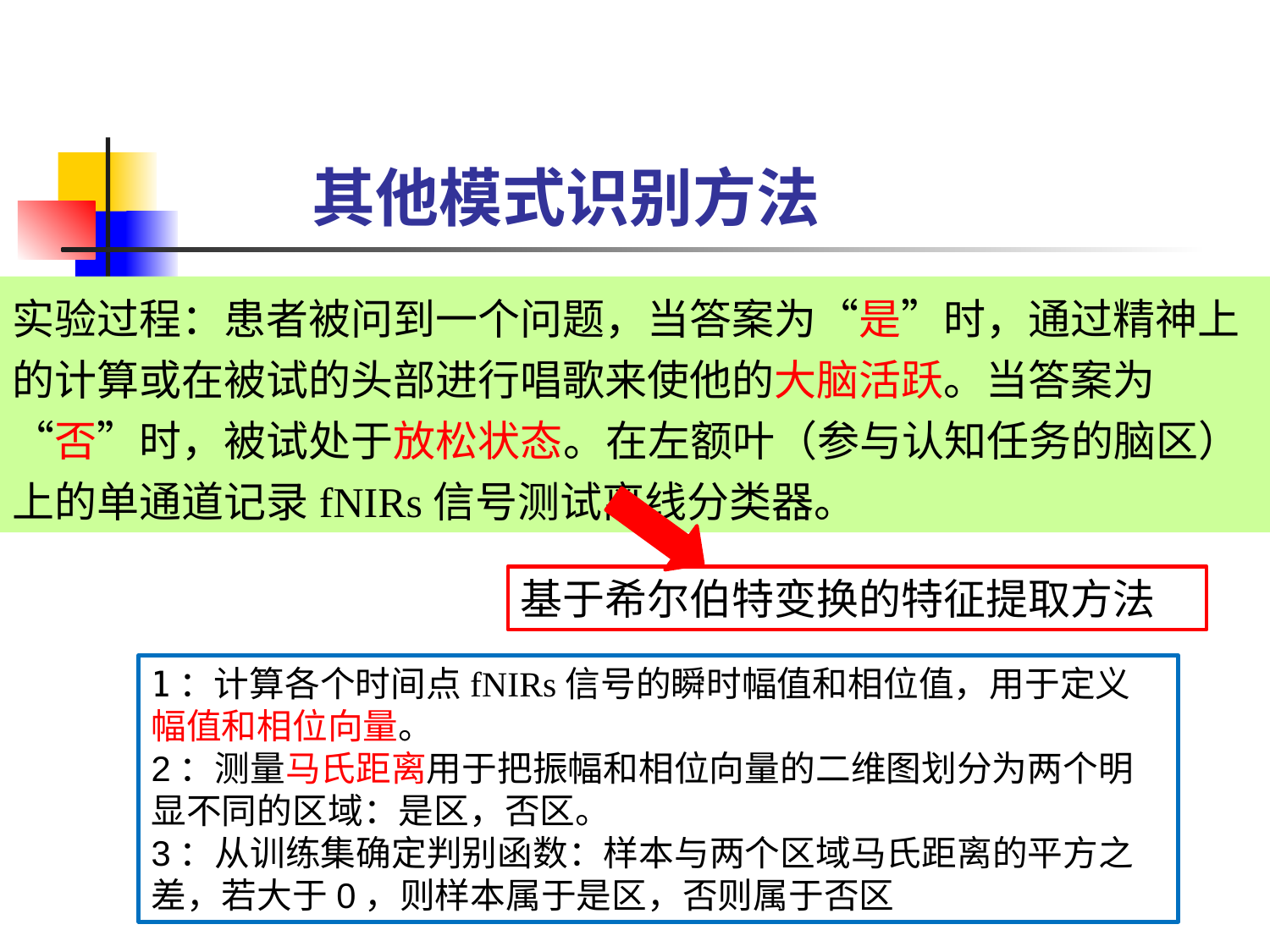

# 其他模式识别方法
实验过程：患者被问到一个问题，当答案为“是”时，通过精神上的计算或在被试的头部进行唱歌来使他的大脑活跃。当答案为“否”时，被试处于放松状态。在左额叶（参与认知任务的脑区）上的单通道记录fNIRs信号测试离线分类器。

基于希尔伯特变换的特征提取方法
1：计算各个时间点fNIRs信号的瞬时幅值和相位值，用于定义幅值和相位向量。
2：测量马氏距离用于把振幅和相位向量的二维图划分为两个明显不同的区域：是区，否区。
3：从训练集确定判别函数：样本与两个区域马氏距离的平方之差，若大于0，则样本属于是区，否则属于否区